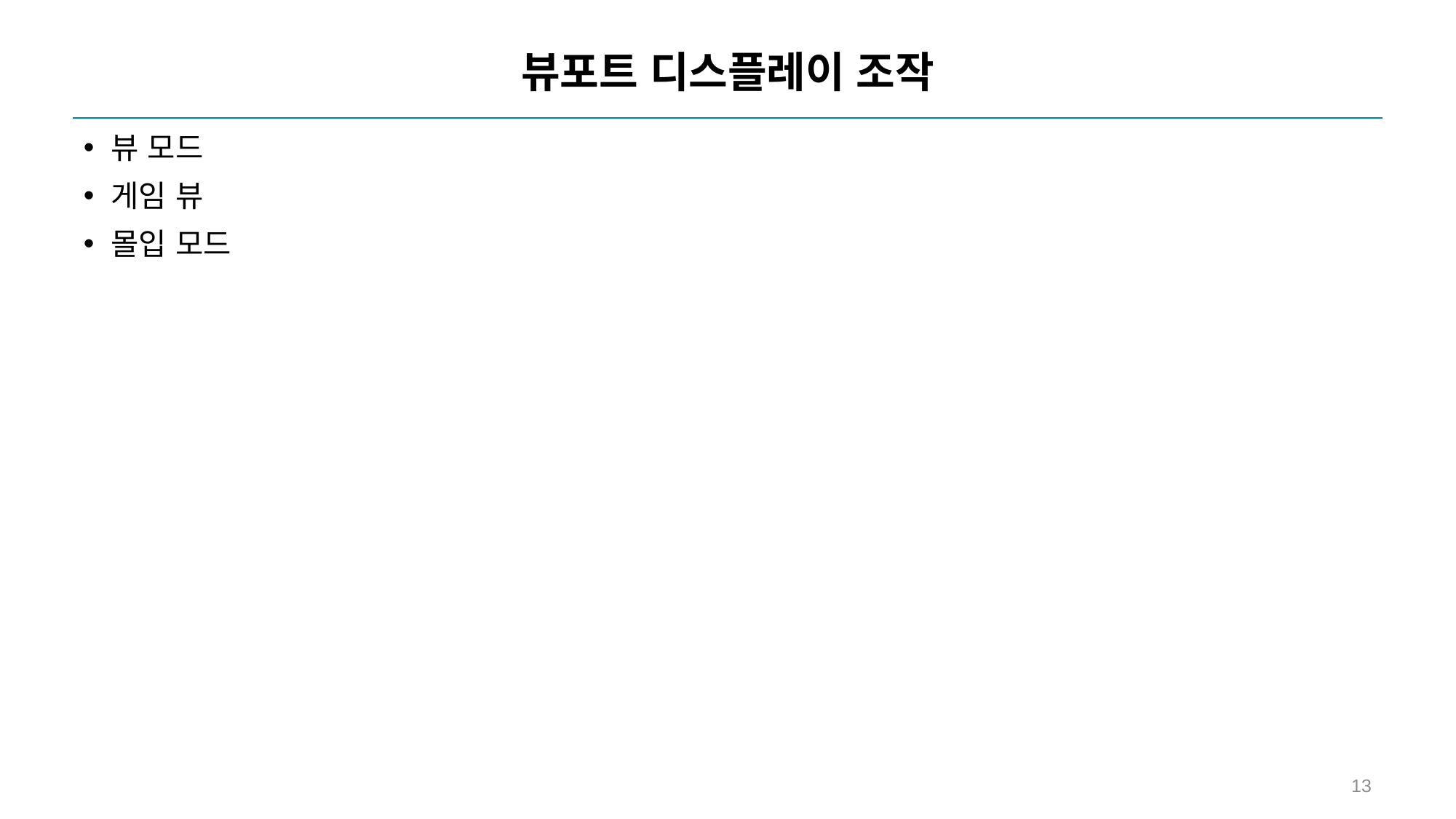

# 뷰포트 디스플레이 조작
뷰 모드
게임 뷰
몰입 모드

13